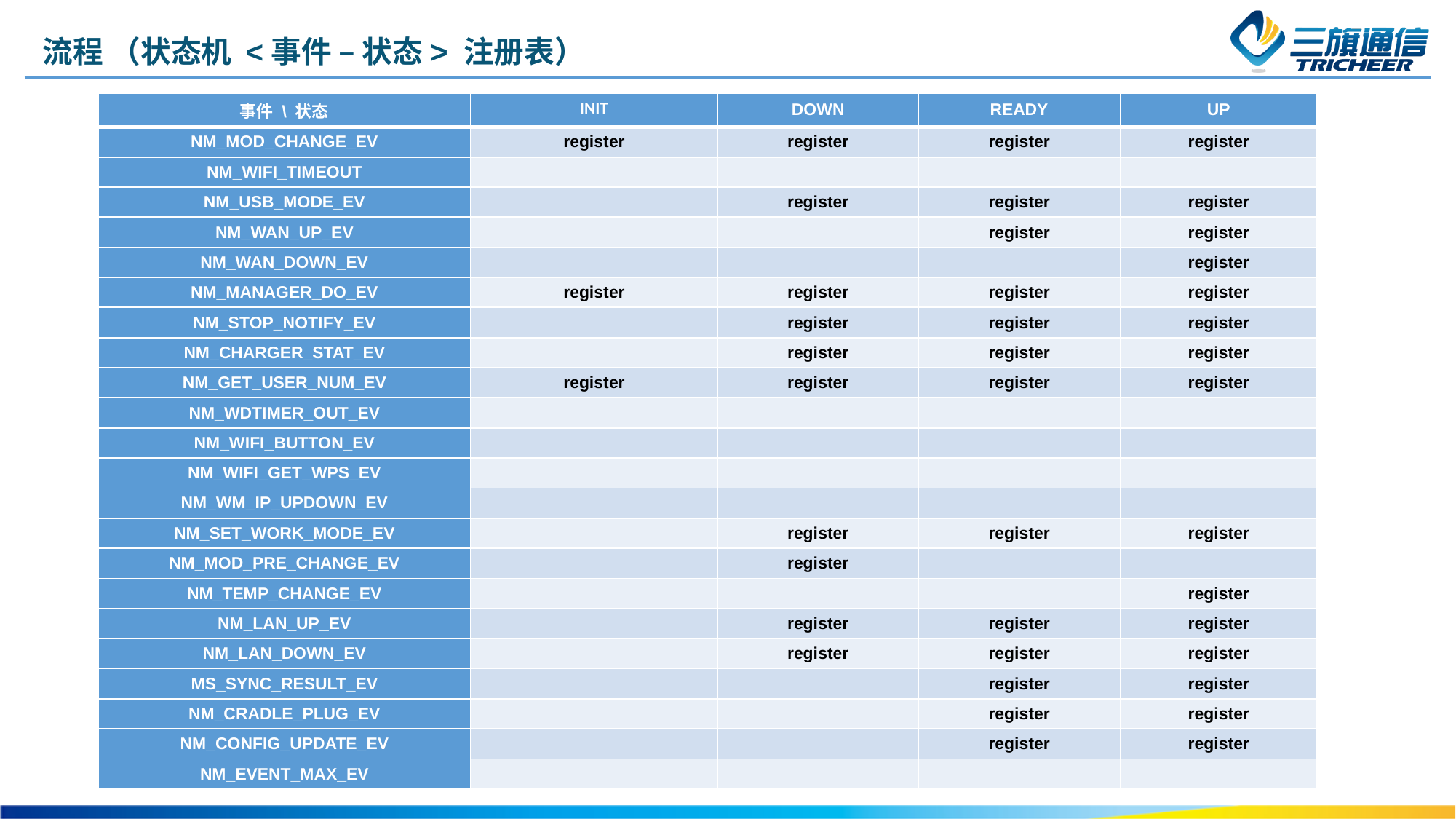

流程 （状态机 <事件 – 状态> 注册表）
| 事件 \ 状态 | INIT | DOWN | READY | UP |
| --- | --- | --- | --- | --- |
| NM\_MOD\_CHANGE\_EV | register | register | register | register |
| NM\_WIFI\_TIMEOUT |  |  |  |  |
| NM\_USB\_MODE\_EV |  | register | register | register |
| NM\_WAN\_UP\_EV |  |  | register | register |
| NM\_WAN\_DOWN\_EV |  |  |  | register |
| NM\_MANAGER\_DO\_EV | register | register | register | register |
| NM\_STOP\_NOTIFY\_EV |  | register | register | register |
| NM\_CHARGER\_STAT\_EV |  | register | register | register |
| NM\_GET\_USER\_NUM\_EV | register | register | register | register |
| NM\_WDTIMER\_OUT\_EV |  |  |  |  |
| NM\_WIFI\_BUTTON\_EV |  |  |  |  |
| NM\_WIFI\_GET\_WPS\_EV |  |  |  |  |
| NM\_WM\_IP\_UPDOWN\_EV |  |  |  |  |
| NM\_SET\_WORK\_MODE\_EV |  | register | register | register |
| NM\_MOD\_PRE\_CHANGE\_EV |  | register |  |  |
| NM\_TEMP\_CHANGE\_EV |  |  |  | register |
| NM\_LAN\_UP\_EV |  | register | register | register |
| NM\_LAN\_DOWN\_EV |  | register | register | register |
| MS\_SYNC\_RESULT\_EV |  |  | register | register |
| NM\_CRADLE\_PLUG\_EV |  |  | register | register |
| NM\_CONFIG\_UPDATE\_EV |  |  | register | register |
| NM\_EVENT\_MAX\_EV |  |  |  |  |